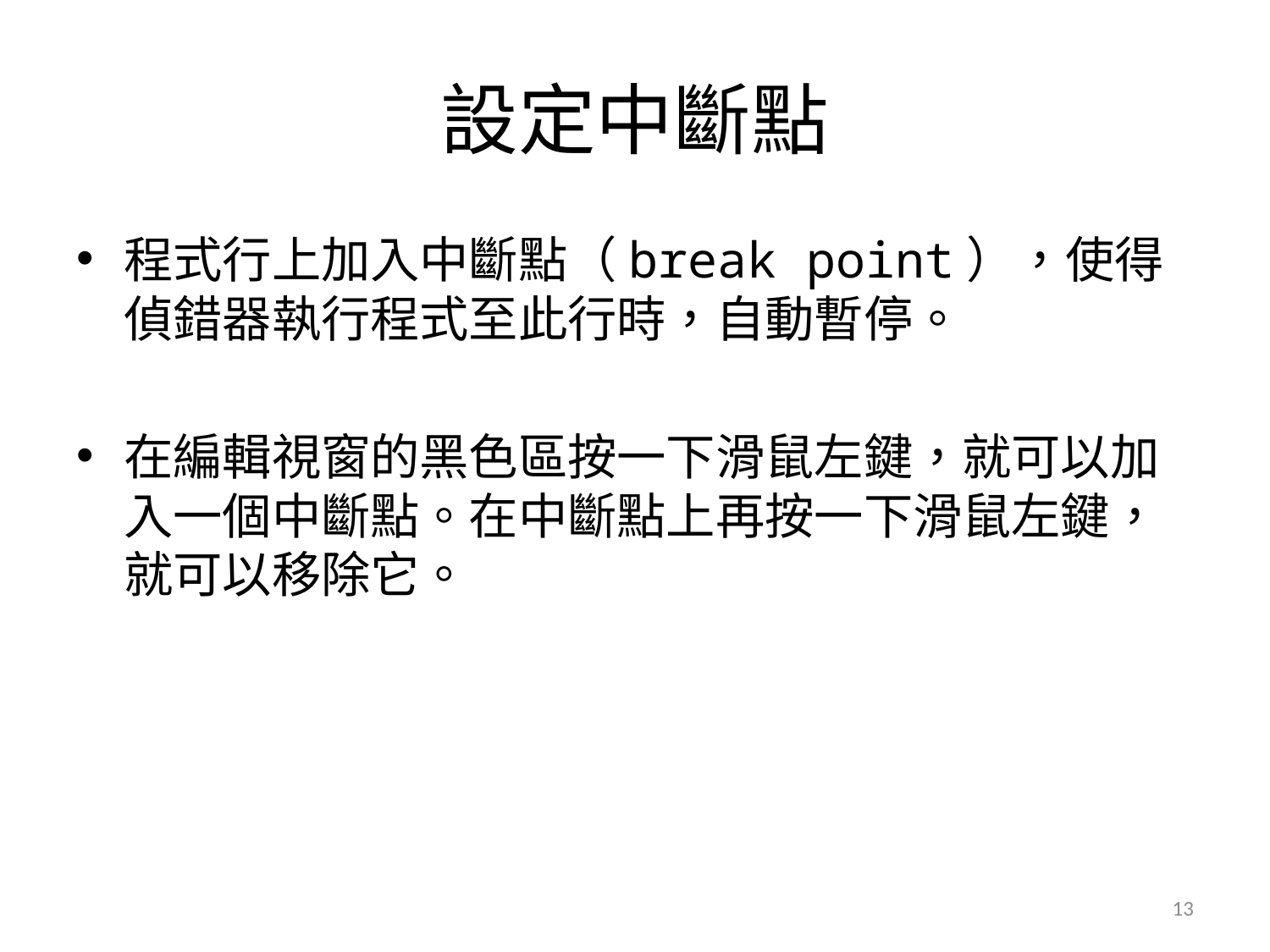

# 設定中斷點
程式行上加入中斷點（break point），使得偵錯器執行程式至此行時，自動暫停。

在編輯視窗的黑色區按一下滑鼠左鍵，就可以加入一個中斷點。在中斷點上再按一下滑鼠左鍵，就可以移除它。

13